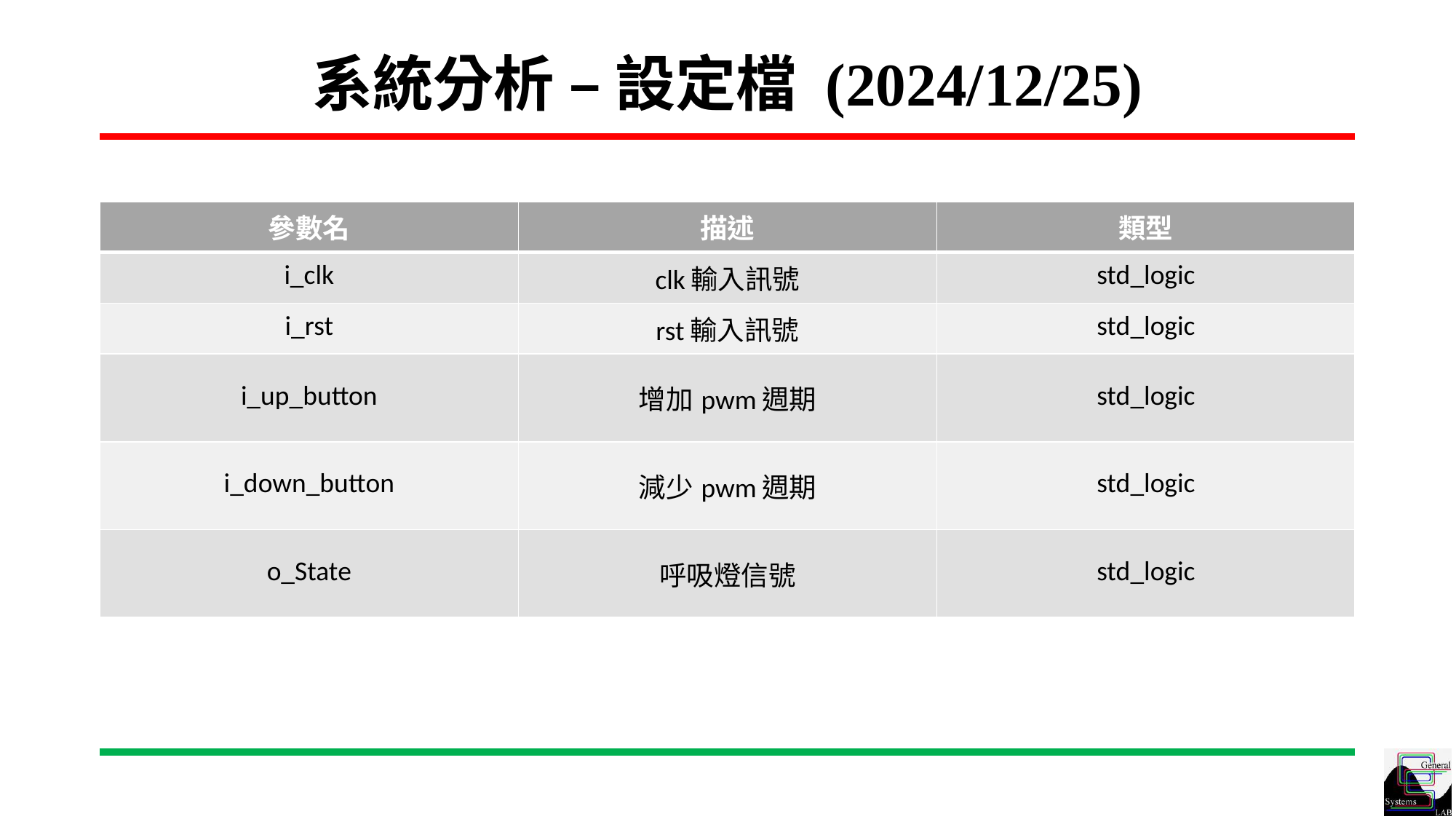

# 系統分析 – 設定檔 (2024/12/25)
| 參數名 | 描述 | 類型 |
| --- | --- | --- |
| i\_clk | clk輸入訊號 | std\_logic |
| i\_rst | rst輸入訊號 | std\_logic |
| i\_up\_button | 增加pwm週期 | std\_logic |
| i\_down\_button | 減少pwm週期 | std\_logic |
| o\_State | 呼吸燈信號 | std\_logic |